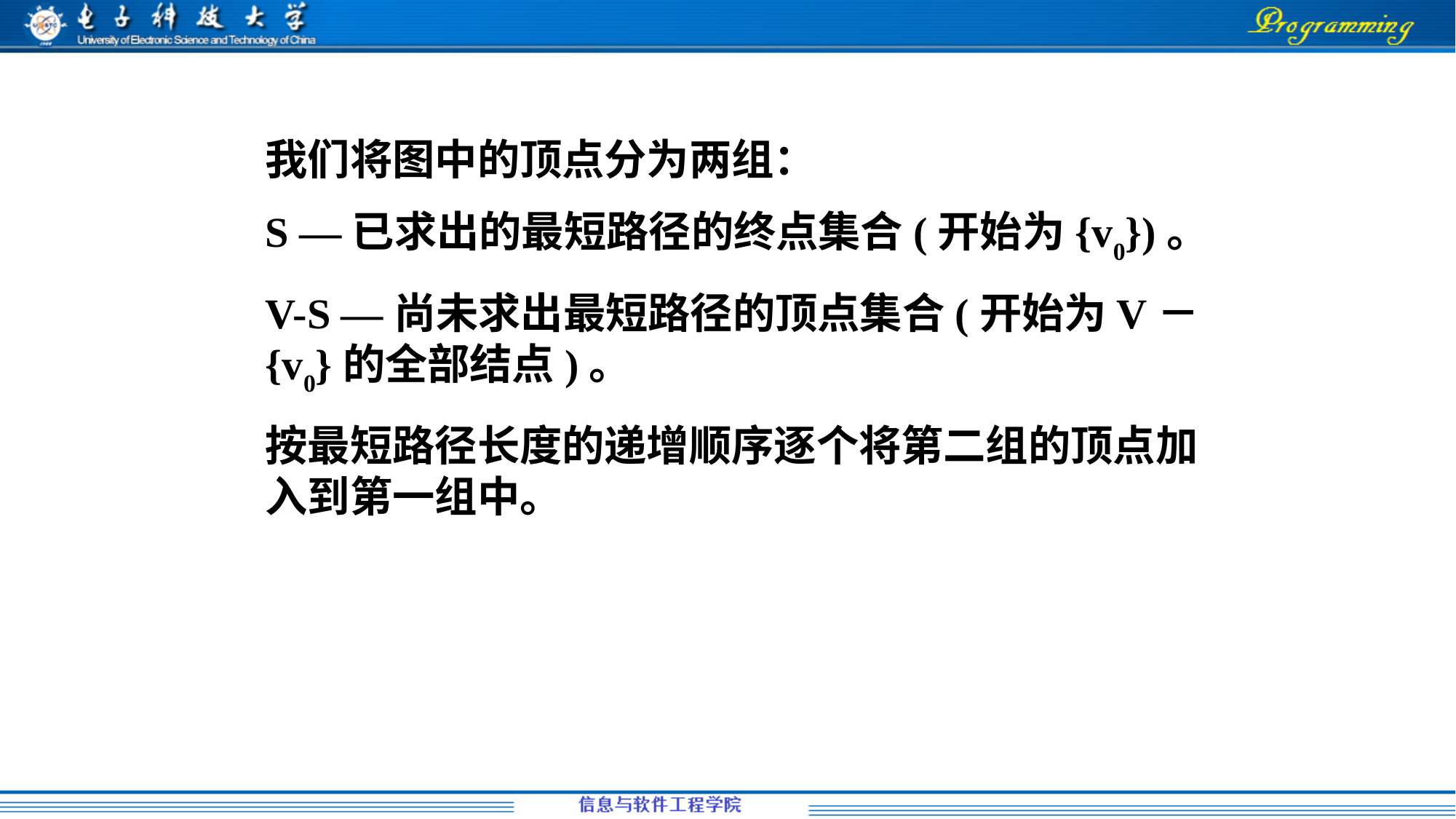

我们将图中的顶点分为两组：
S —已求出的最短路径的终点集合(开始为{v0})。
V-S —尚未求出最短路径的顶点集合(开始为V－{v0}的全部结点)。
按最短路径长度的递增顺序逐个将第二组的顶点加入到第一组中。